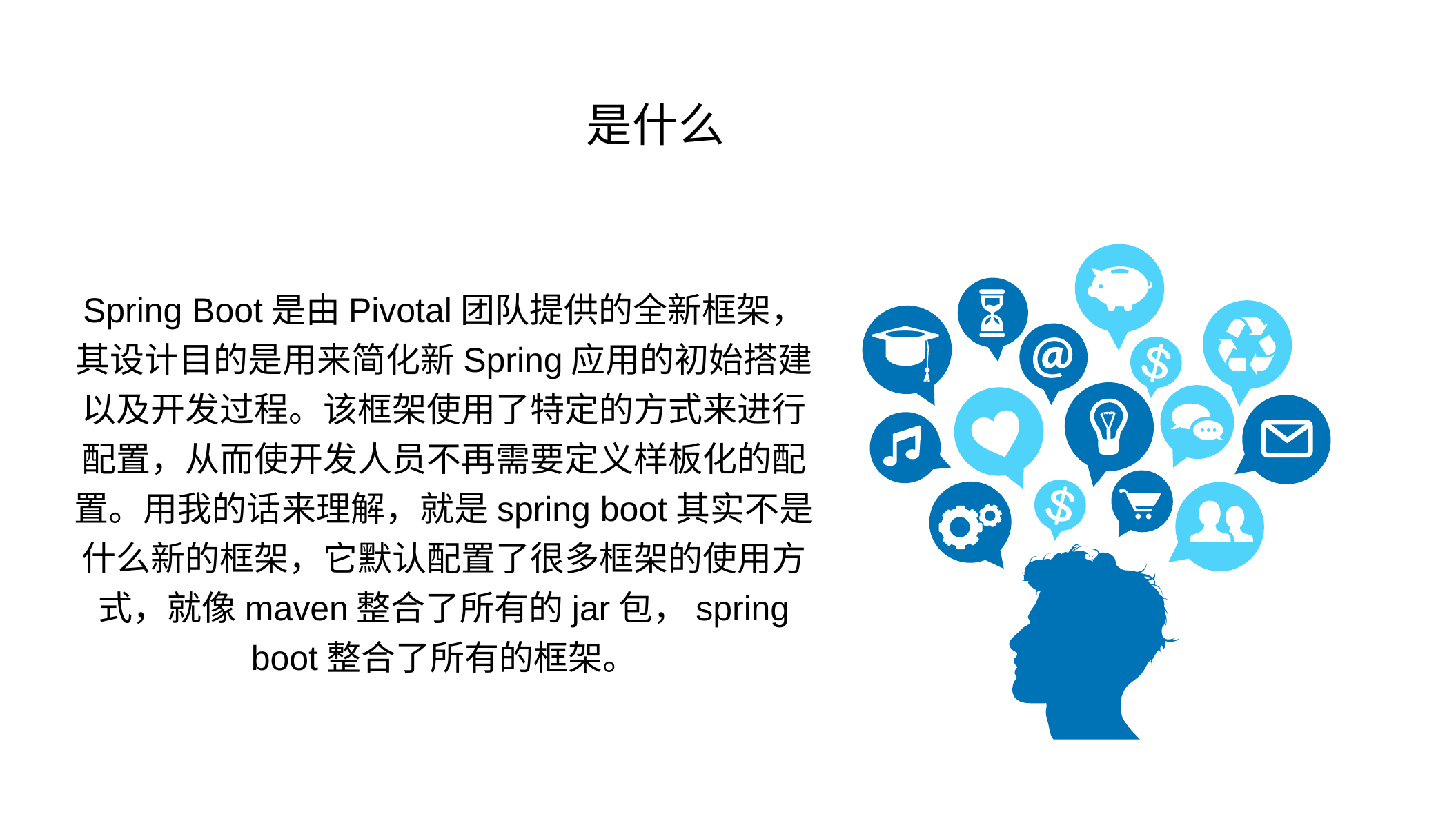

是什么

Spring Boot是由Pivotal团队提供的全新框架，其设计目的是用来简化新Spring应用的初始搭建以及开发过程。该框架使用了特定的方式来进行配置，从而使开发人员不再需要定义样板化的配置。用我的话来理解，就是spring boot其实不是什么新的框架，它默认配置了很多框架的使用方式，就像maven整合了所有的jar包，spring boot整合了所有的框架。